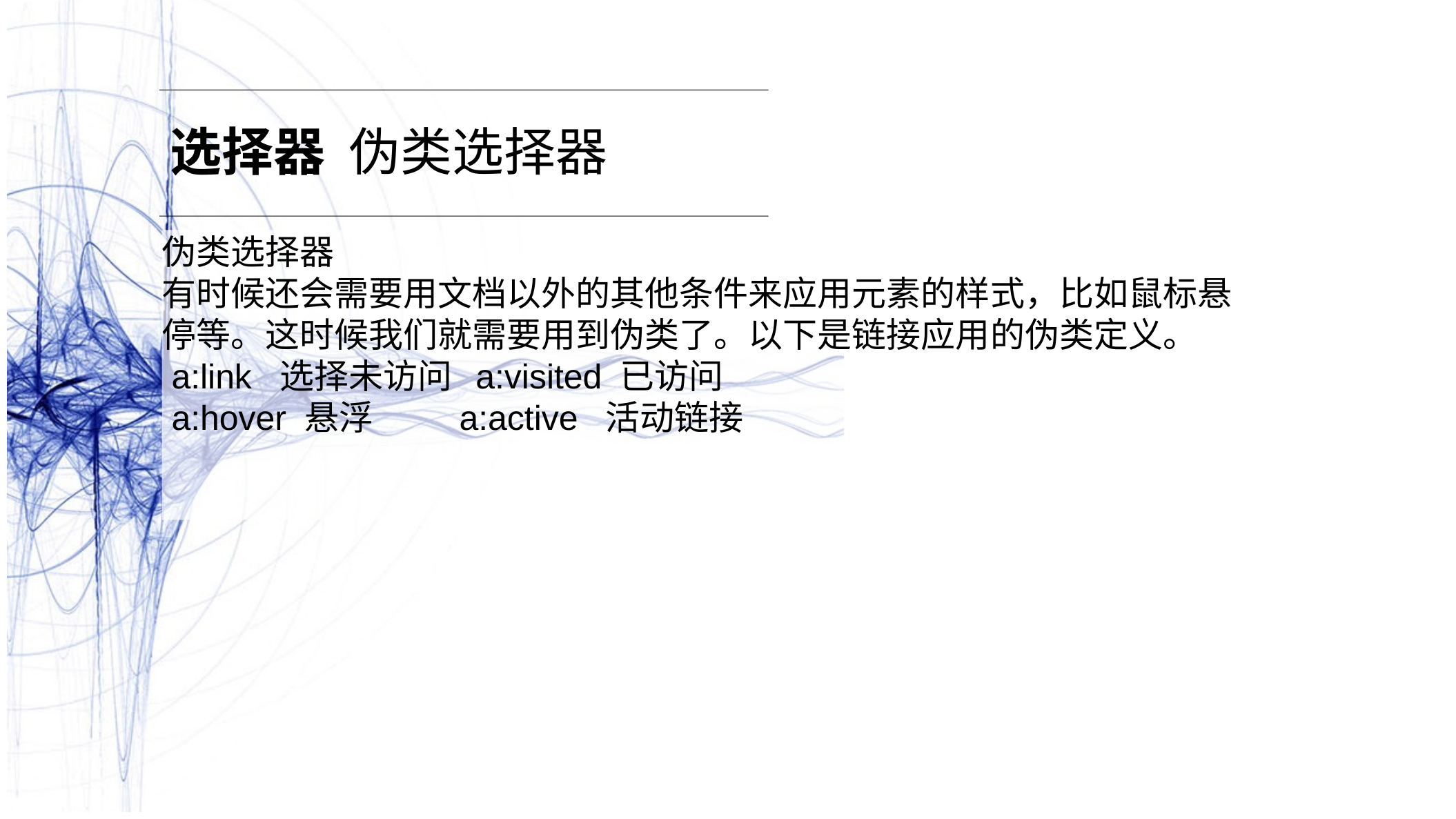

选择器  伪类选择器

伪类选择器
有时候还会需要用文档以外的其他条件来应用元素的样式，比如鼠标悬停等。这时候我们就需要用到伪类了。以下是链接应用的伪类定义。
 a:link  选择未访问  a:visited 已访问
 a:hover 悬浮          a:active  活动链接